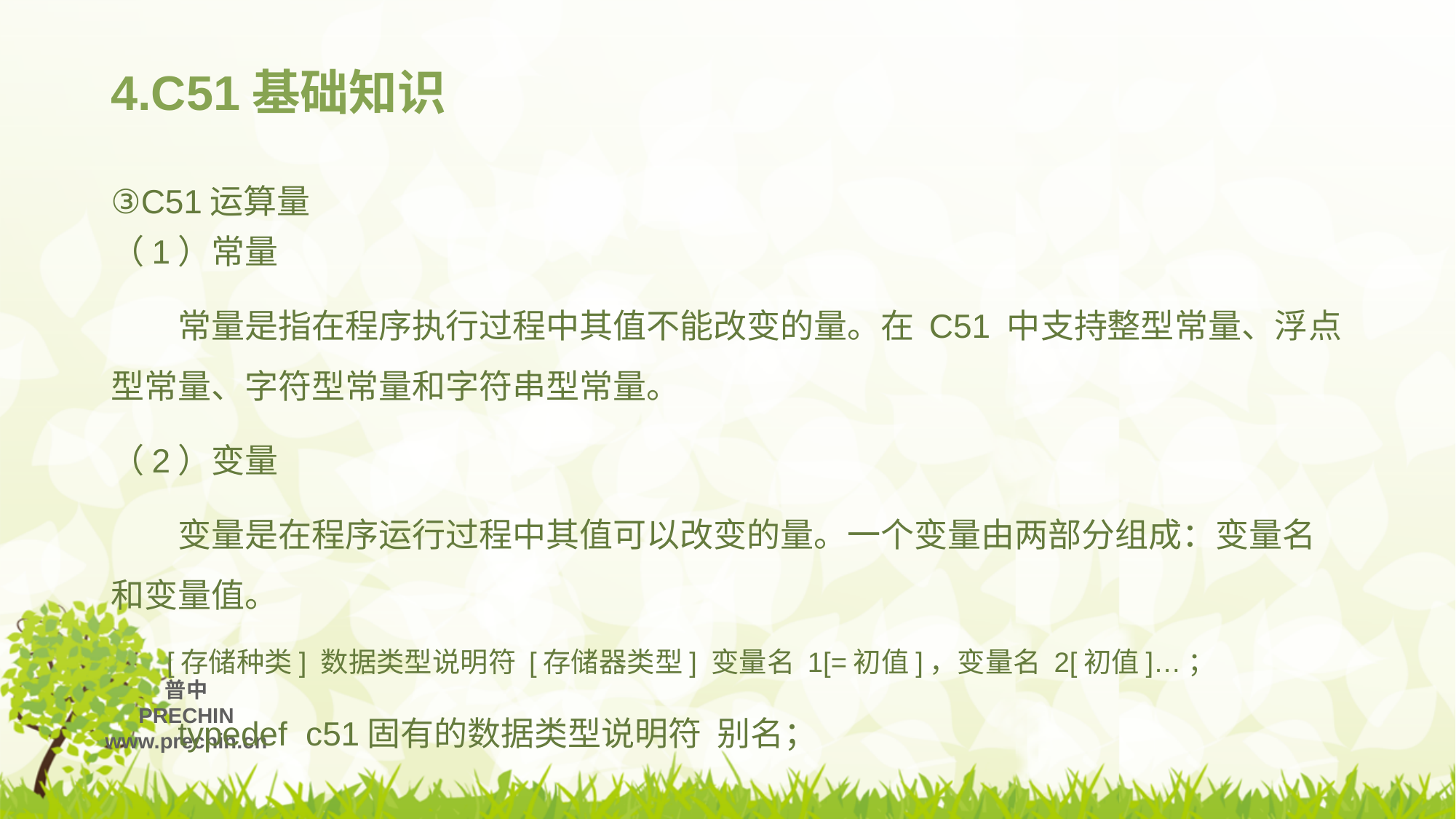

# 4.C51基础知识
③C51运算量
（1）常量
常量是指在程序执行过程中其值不能改变的量。在 C51 中支持整型常量、浮点型常量、字符型常量和字符串型常量。
（2）变量
变量是在程序运行过程中其值可以改变的量。一个变量由两部分组成：变量名和变量值。
[存储种类] 数据类型说明符 [存储器类型] 变量名 1[=初值]，变量名 2[初值]…；
typedef  c51固有的数据类型说明符  别名；